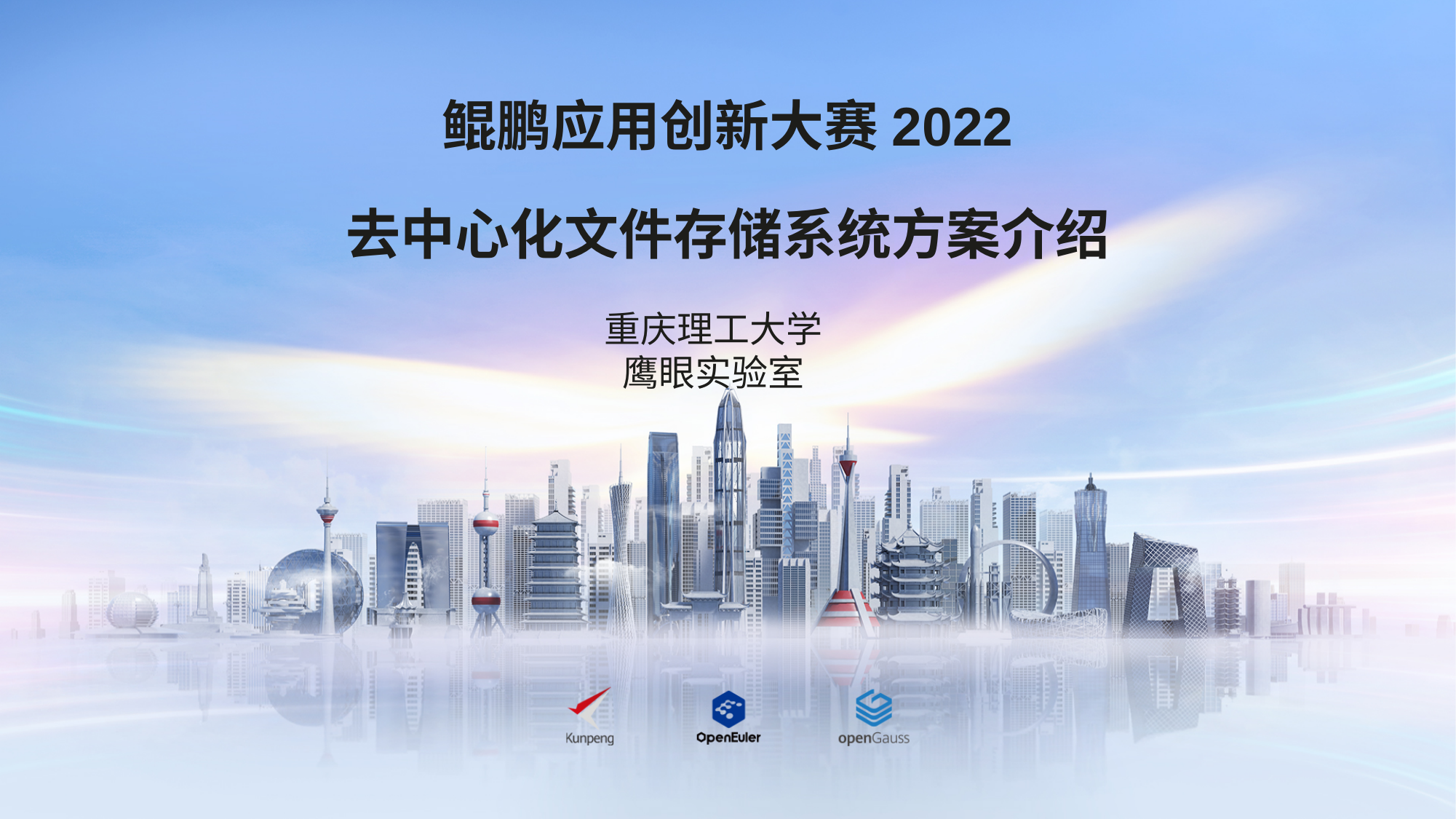

# 鲲鹏应用创新大赛2022
去中心化文件存储系统方案介绍
重庆理工大学
鹰眼实验室